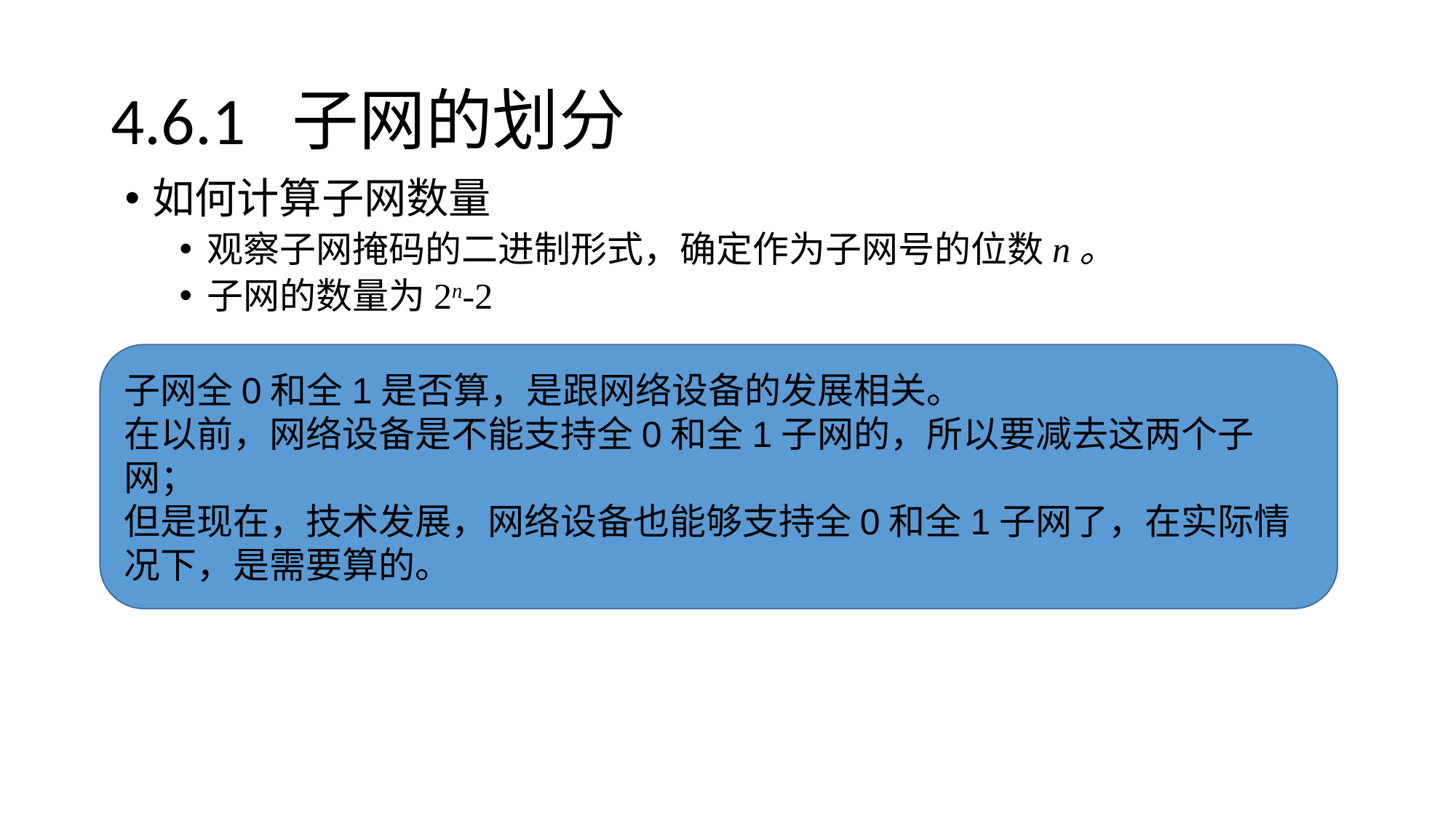

# 4.6.1  子网的划分
如何计算子网数量
观察子网掩码的二进制形式，确定作为子网号的位数n。
子网的数量为2n-2

子网全0和全1是否算，是跟网络设备的发展相关。
在以前，网络设备是不能支持全0和全1子网的，所以要减去这两个子网；
但是现在，技术发展，网络设备也能够支持全0和全1子网了，在实际情况下，是需要算的。